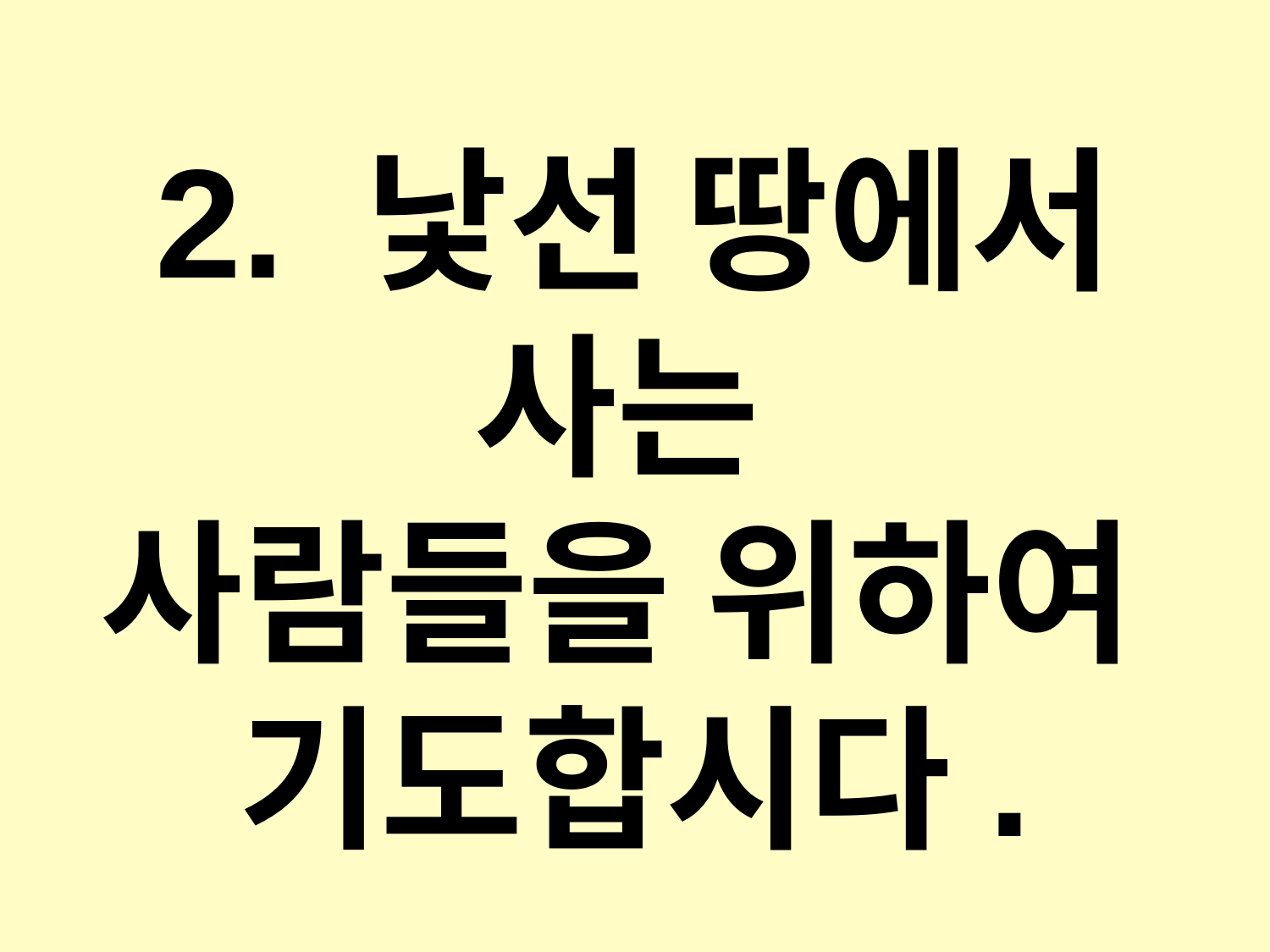

2. 낯선 땅에서 사는
사람들을 위하여
기도합시다.